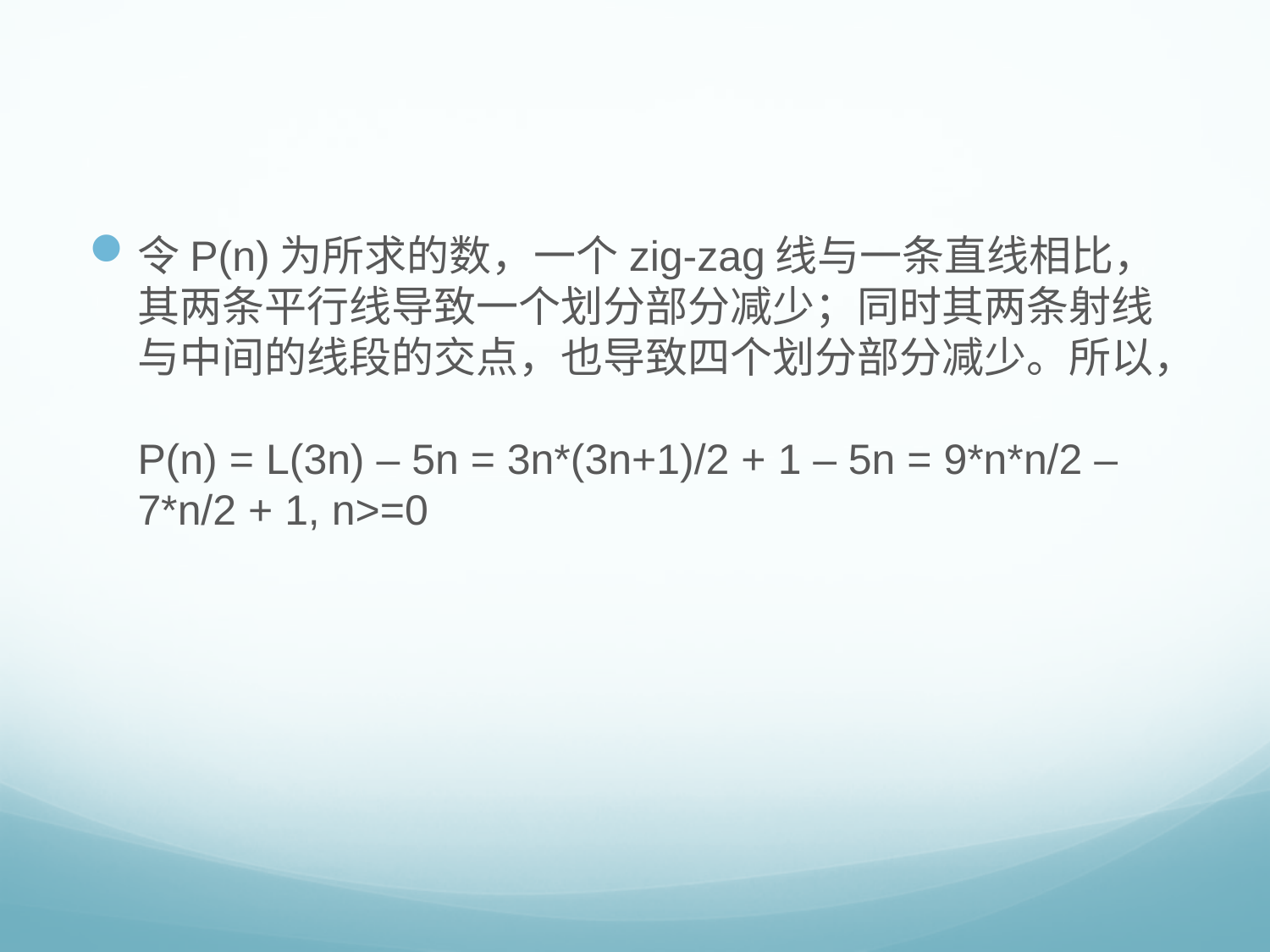

#
令P(n)为所求的数，一个zig-zag线与一条直线相比，其两条平行线导致一个划分部分减少；同时其两条射线与中间的线段的交点，也导致四个划分部分减少。所以，
P(n) = L(3n) – 5n = 3n*(3n+1)/2 + 1 – 5n = 9*n*n/2 – 7*n/2 + 1, n>=0